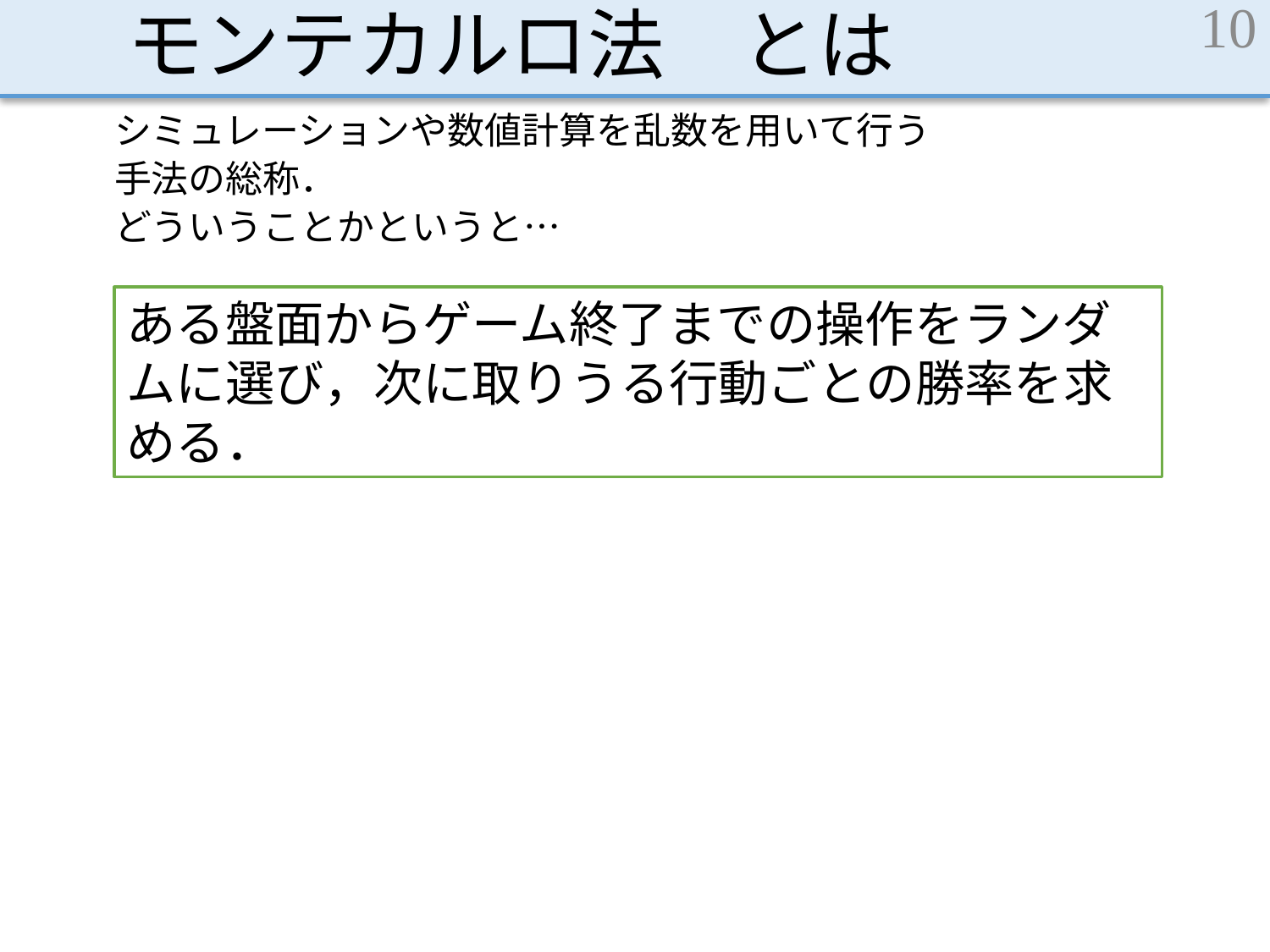

# モンテカルロ法　とは
10
シミュレーションや数値計算を乱数を用いて行う
手法の総称．
どういうことかというと…

ある盤面からゲーム終了までの操作をランダムに選び，次に取りうる行動ごとの勝率を求める．